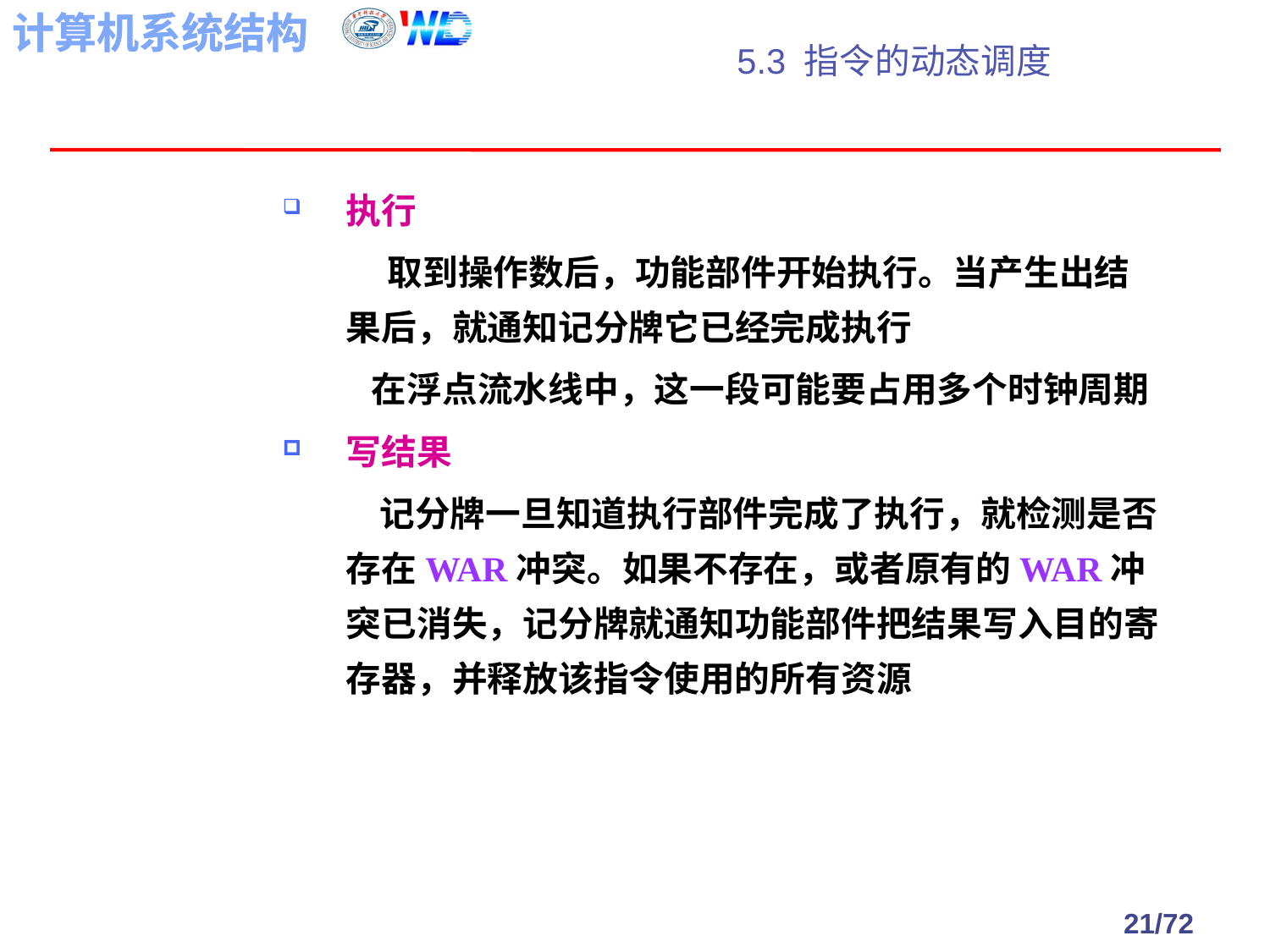

# 5.3 指令的动态调度
执行
            取到操作数后，功能部件开始执行。当产生出结果后，就通知记分牌它已经完成执行
          在浮点流水线中，这一段可能要占用多个时钟周期
写结果
           记分牌一旦知道执行部件完成了执行，就检测是否存在WAR冲突。如果不存在，或者原有的WAR冲突已消失，记分牌就通知功能部件把结果写入目的寄存器，并释放该指令使用的所有资源